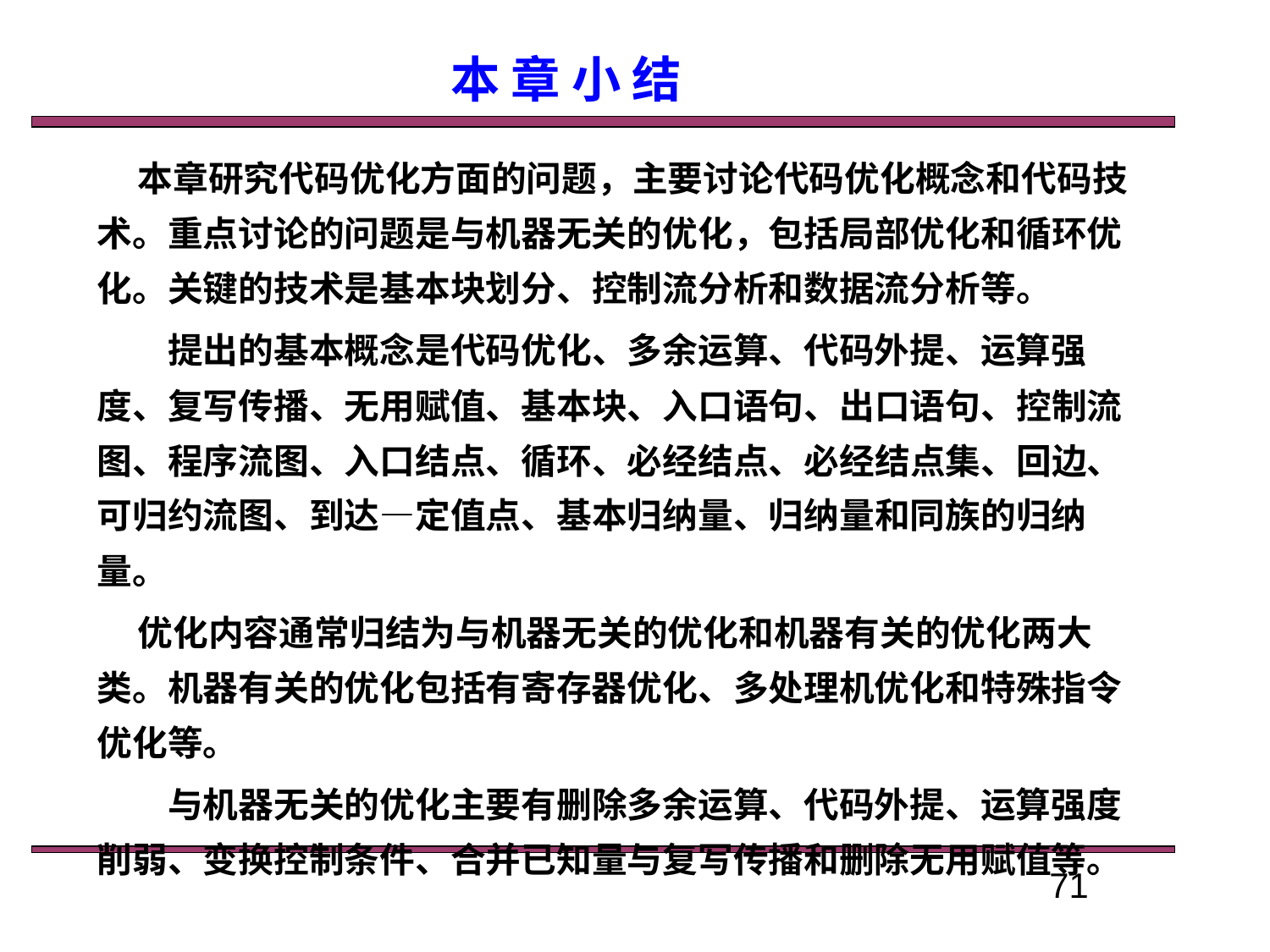

本 章 小 结
    本章研究代码优化方面的问题，主要讨论代码优化概念和代码技术。重点讨论的问题是与机器无关的优化，包括局部优化和循环优化。关键的技术是基本块划分、控制流分析和数据流分析等。
　　提出的基本概念是代码优化、多余运算、代码外提、运算强度、复写传播、无用赋值、基本块、入口语句、出口语句、控制流图、程序流图、入口结点、循环、必经结点、必经结点集、回边、可归约流图、到达—定值点、基本归纳量、归纳量和同族的归纳量。
    优化内容通常归结为与机器无关的优化和机器有关的优化两大类。机器有关的优化包括有寄存器优化、多处理机优化和特殊指令优化等。
　　与机器无关的优化主要有删除多余运算、代码外提、运算强度削弱、变换控制条件、合并已知量与复写传播和删除无用赋值等。

71